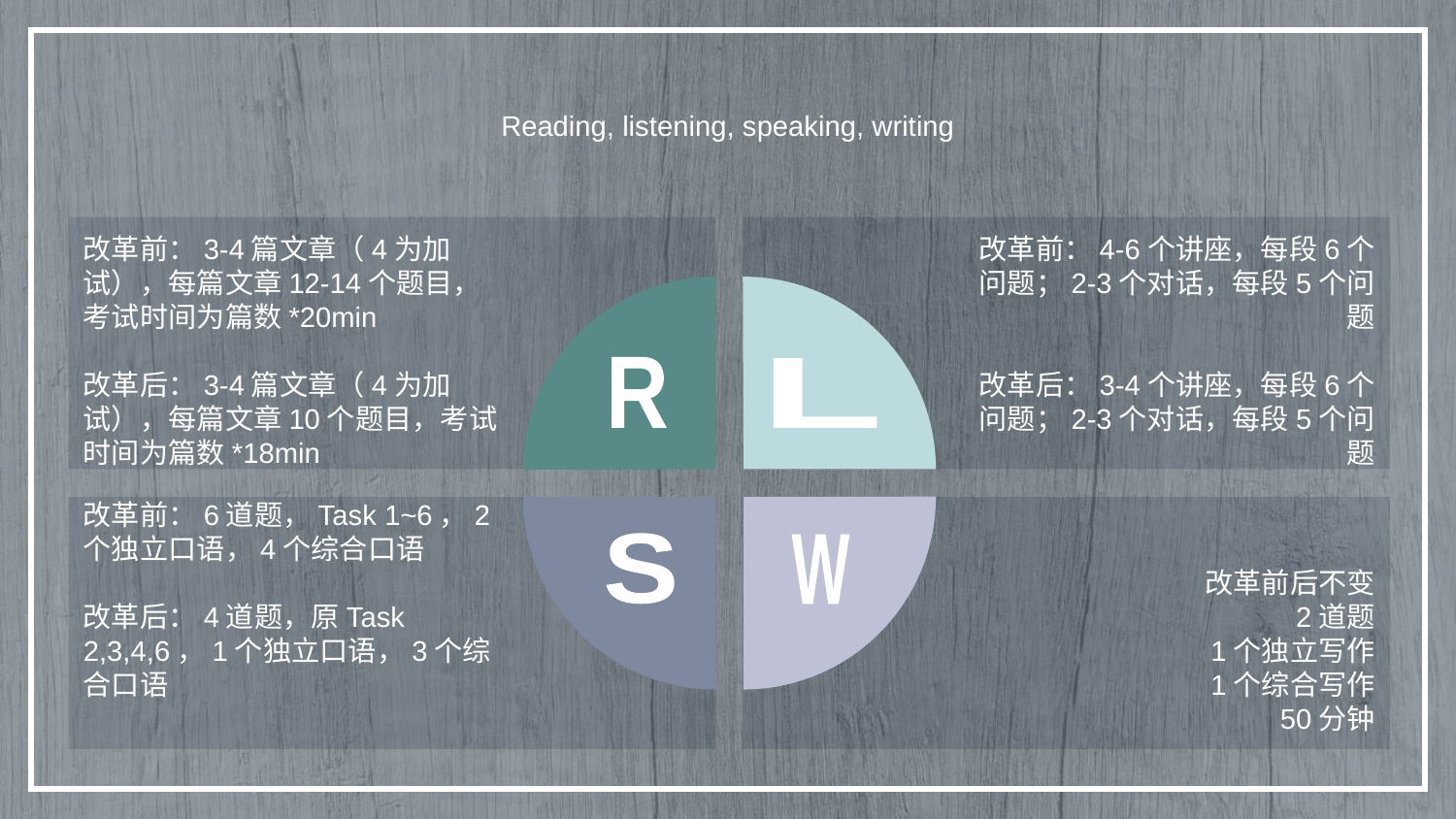

# Reading, listening, speaking, writing
改革前：3-4篇文章（4为加试），每篇文章12-14个题目，考试时间为篇数*20min

改革后：3-4篇文章（4为加试），每篇文章10个题目，考试时间为篇数*18min
改革前：4-6个讲座，每段6个问题；2-3个对话，每段5个问题

改革后：3-4个讲座，每段6个问题；2-3个对话，每段5个问题

R
L
改革前：6道题，Task 1~6，2个独立口语，4个综合口语

改革后：4道题，原Task 2,3,4,6，1个独立口语，3个综合口语

改革前后不变
2道题
1个独立写作
1个综合写作
50分钟
S
W